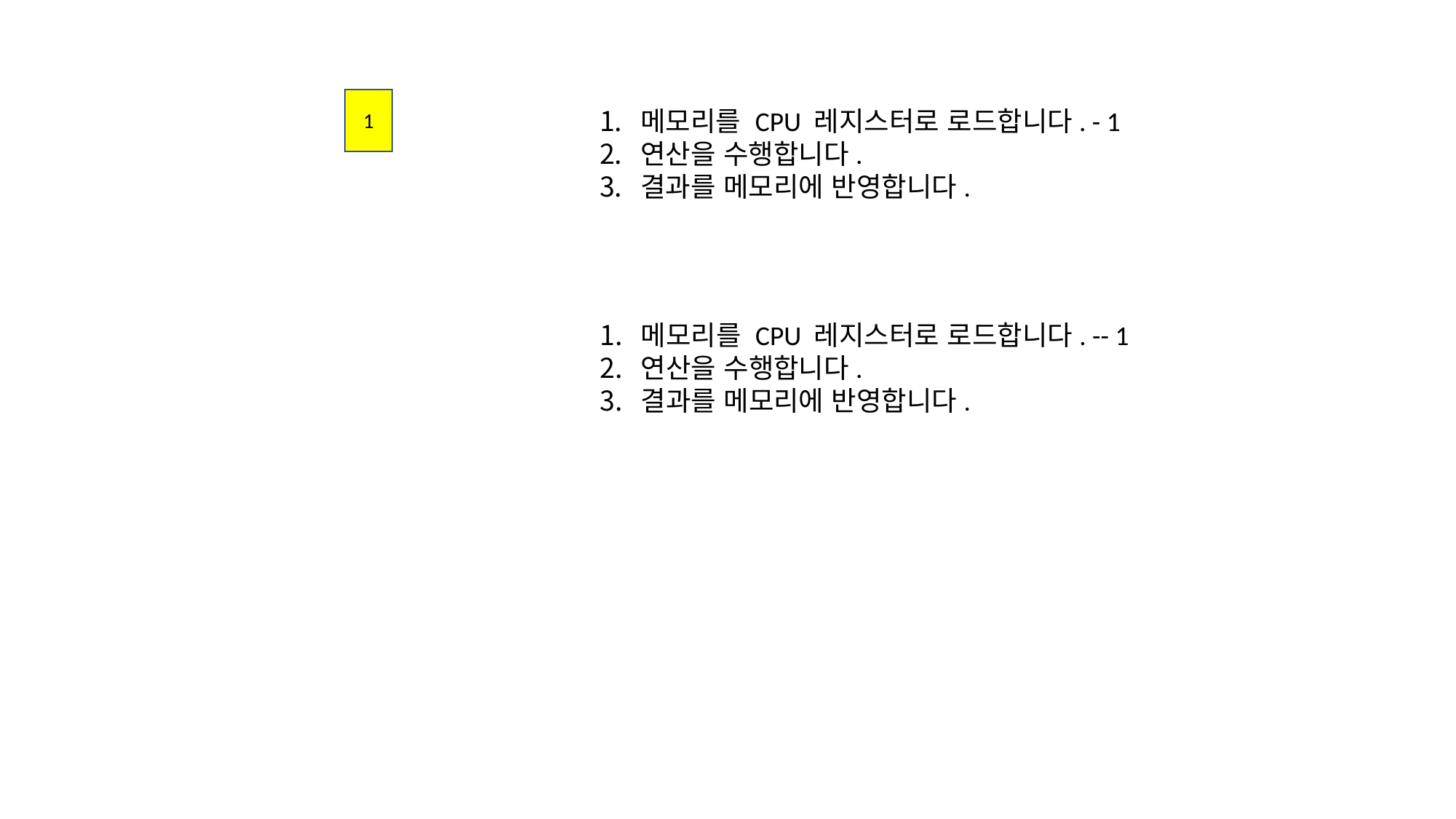

1
메모리를 CPU 레지스터로 로드합니다. - 1
연산을 수행합니다.
결과를 메모리에 반영합니다.
메모리를 CPU 레지스터로 로드합니다. -- 1
연산을 수행합니다.
결과를 메모리에 반영합니다.